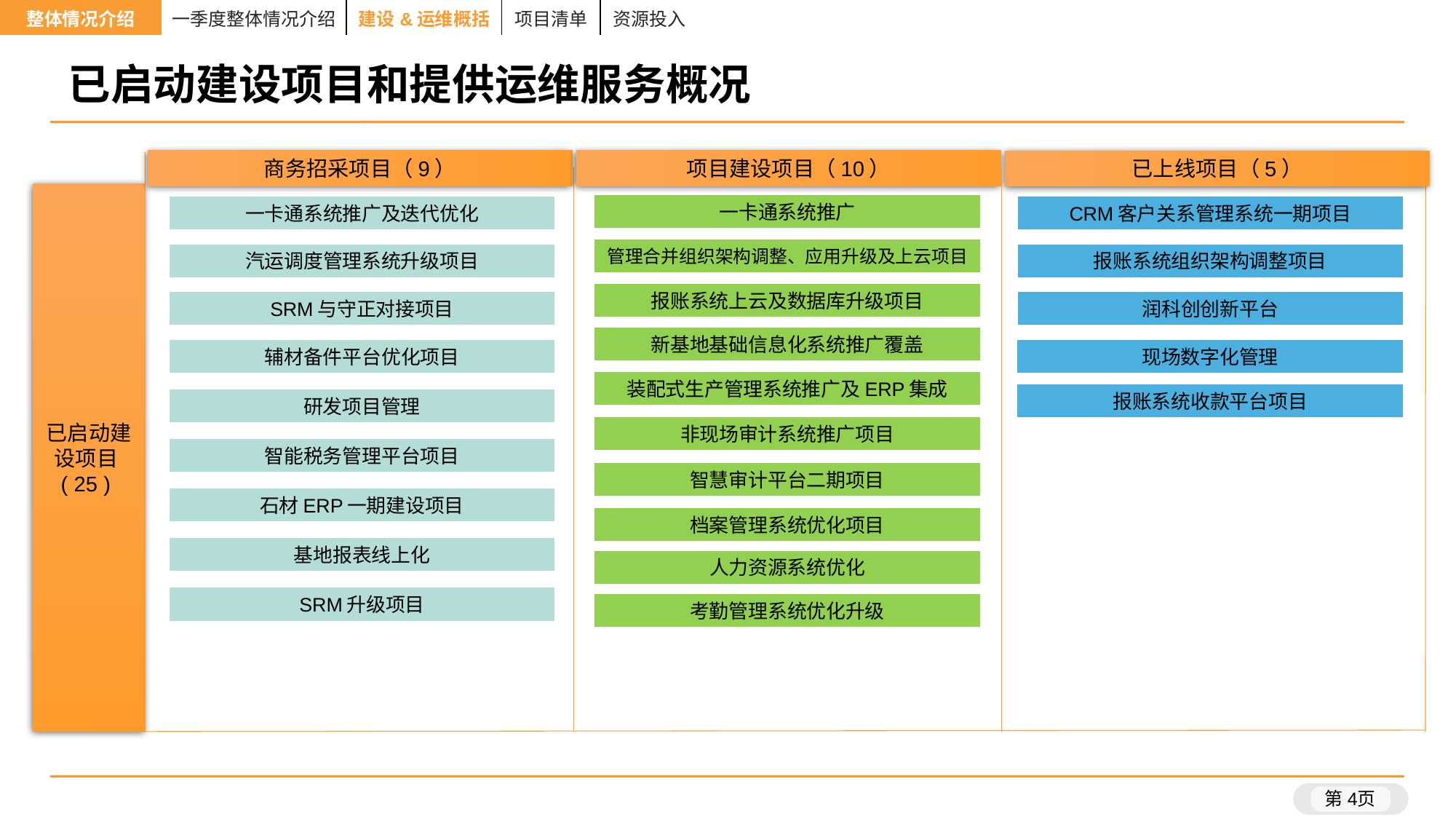

| 整体情况介绍 | 一季度整体情况介绍 | 建设&运维概括 | 项目清单 | 资源投入 |  |  |  |  |
| --- | --- | --- | --- | --- | --- | --- | --- | --- |
# 已启动建设项目和提供运维服务概况
商务招采项目（9）
项目建设项目（10）
已上线项目（5）
已启动建设项目( 25 )
一卡通系统推广
一卡通系统推广及迭代优化
CRM客户关系管理系统一期项目
管理合并组织架构调整、应用升级及上云项目
汽运调度管理系统升级项目
报账系统组织架构调整项目
报账系统上云及数据库升级项目
SRM与守正对接项目
润科创创新平台
新基地基础信息化系统推广覆盖
辅材备件平台优化项目
现场数字化管理
装配式生产管理系统推广及ERP集成
报账系统收款平台项目
研发项目管理
非现场审计系统推广项目
智能税务管理平台项目
智慧审计平台二期项目
石材ERP一期建设项目
档案管理系统优化项目
基地报表线上化
人力资源系统优化
SRM升级项目
考勤管理系统优化升级